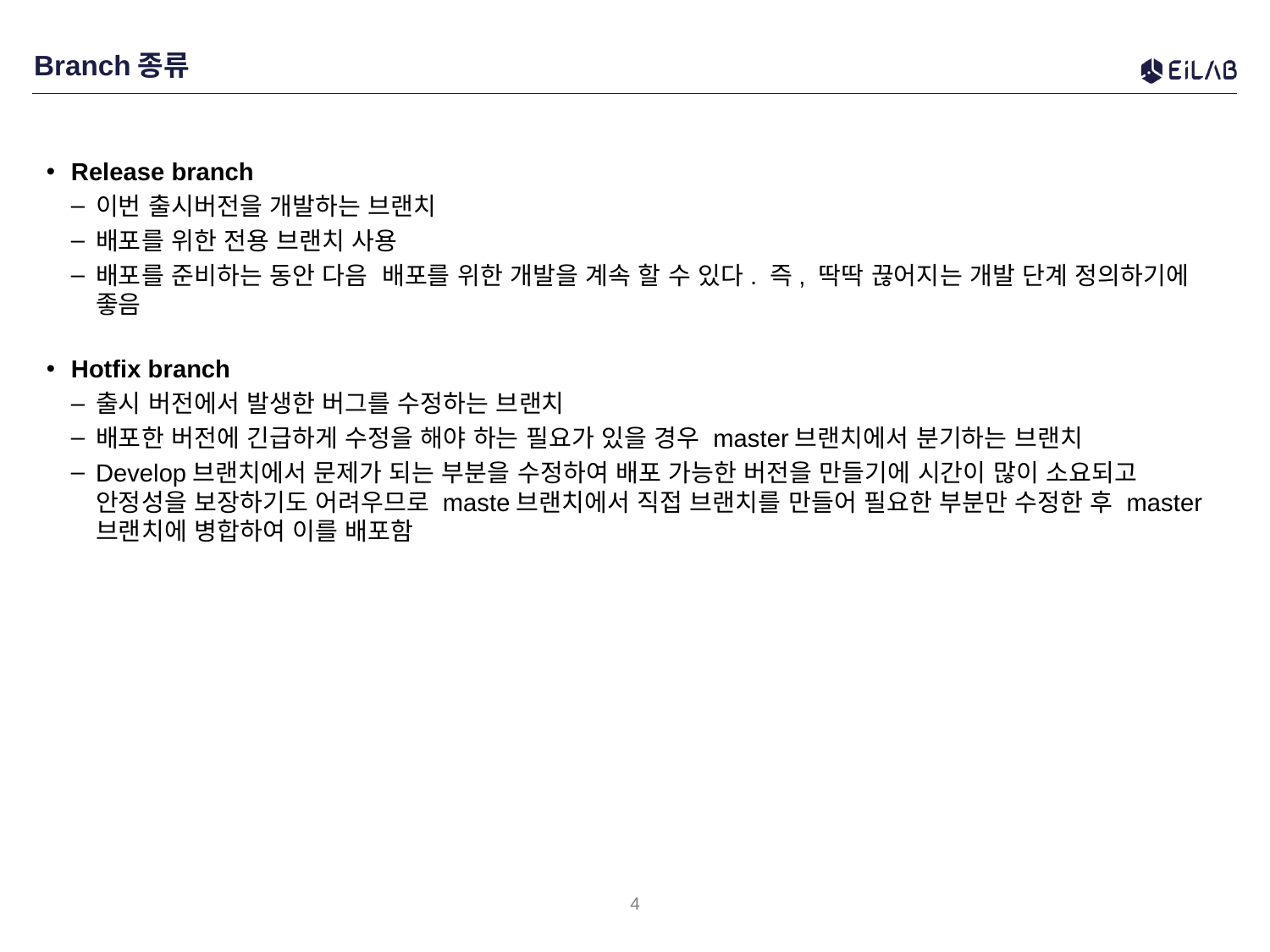

# Branch종류

Release branch
이번 출시버전을 개발하는 브랜치
배포를 위한 전용 브랜치 사용
배포를 준비하는 동안 다음  배포를 위한 개발을 계속 할 수 있다. 즉, 딱딱 끊어지는 개발 단계 정의하기에 좋음
Hotfix branch
출시 버전에서 발생한 버그를 수정하는 브랜치
배포한 버전에 긴급하게 수정을 해야 하는 필요가 있을 경우 master브랜치에서 분기하는 브랜치
Develop브랜치에서 문제가 되는 부분을 수정하여 배포 가능한 버전을 만들기에 시간이 많이 소요되고 안정성을 보장하기도 어려우므로 maste브랜치에서 직접 브랜치를 만들어 필요한 부분만 수정한 후 master브랜치에 병합하여 이를 배포함